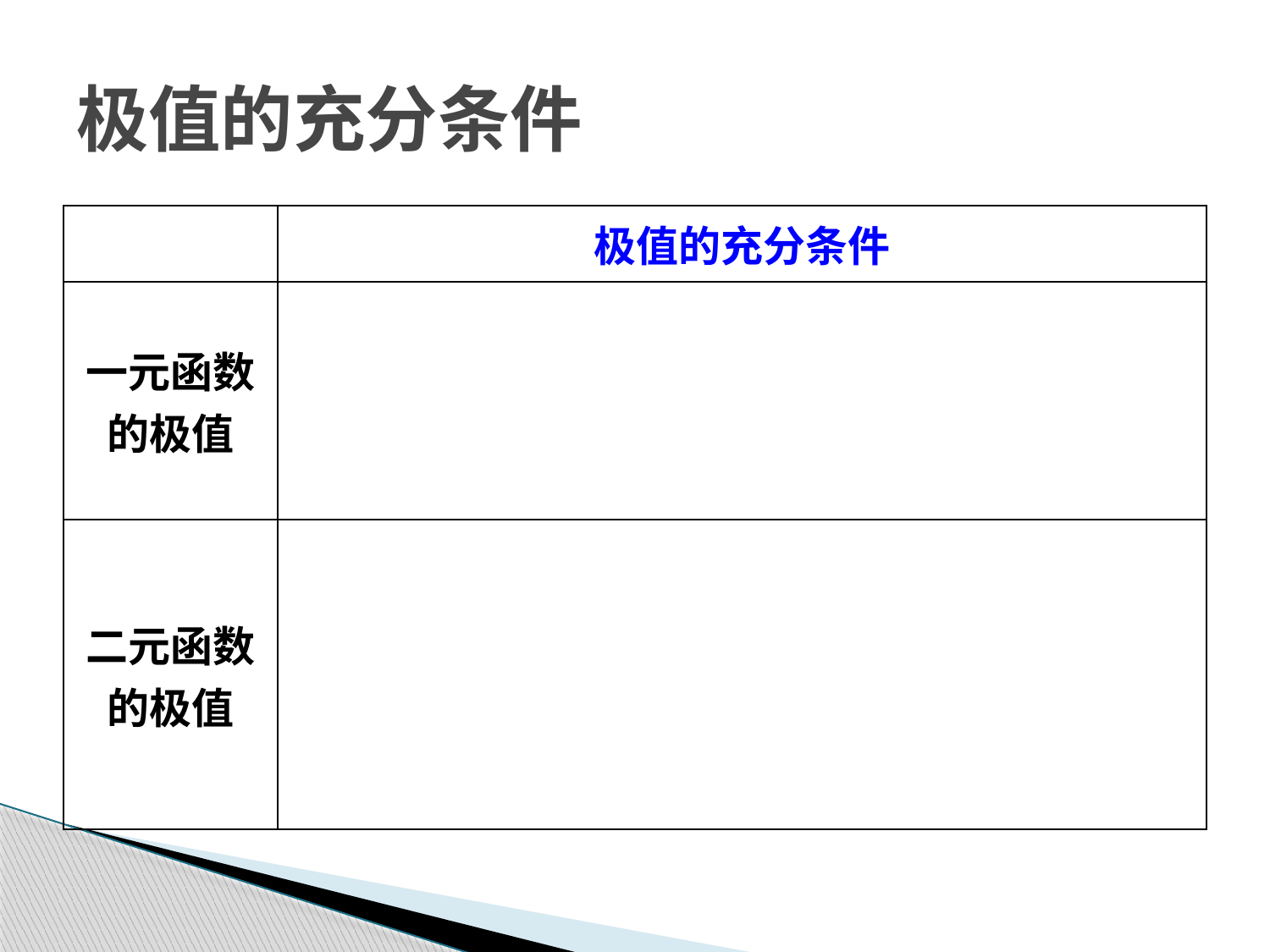

# 极值的充分条件
|  | 极值的充分条件 |
| --- | --- |
| 一元函数 的极值 | 第一充分条件 （适用范围：驻点、不可导点） 第二充分条件 （适用范围：驻点且 f″ (x0) ≠ 0） |
| 二元函数 的极值 | P.113定理2 （适用范围：驻点且 AC − B2 ≠ 0） |